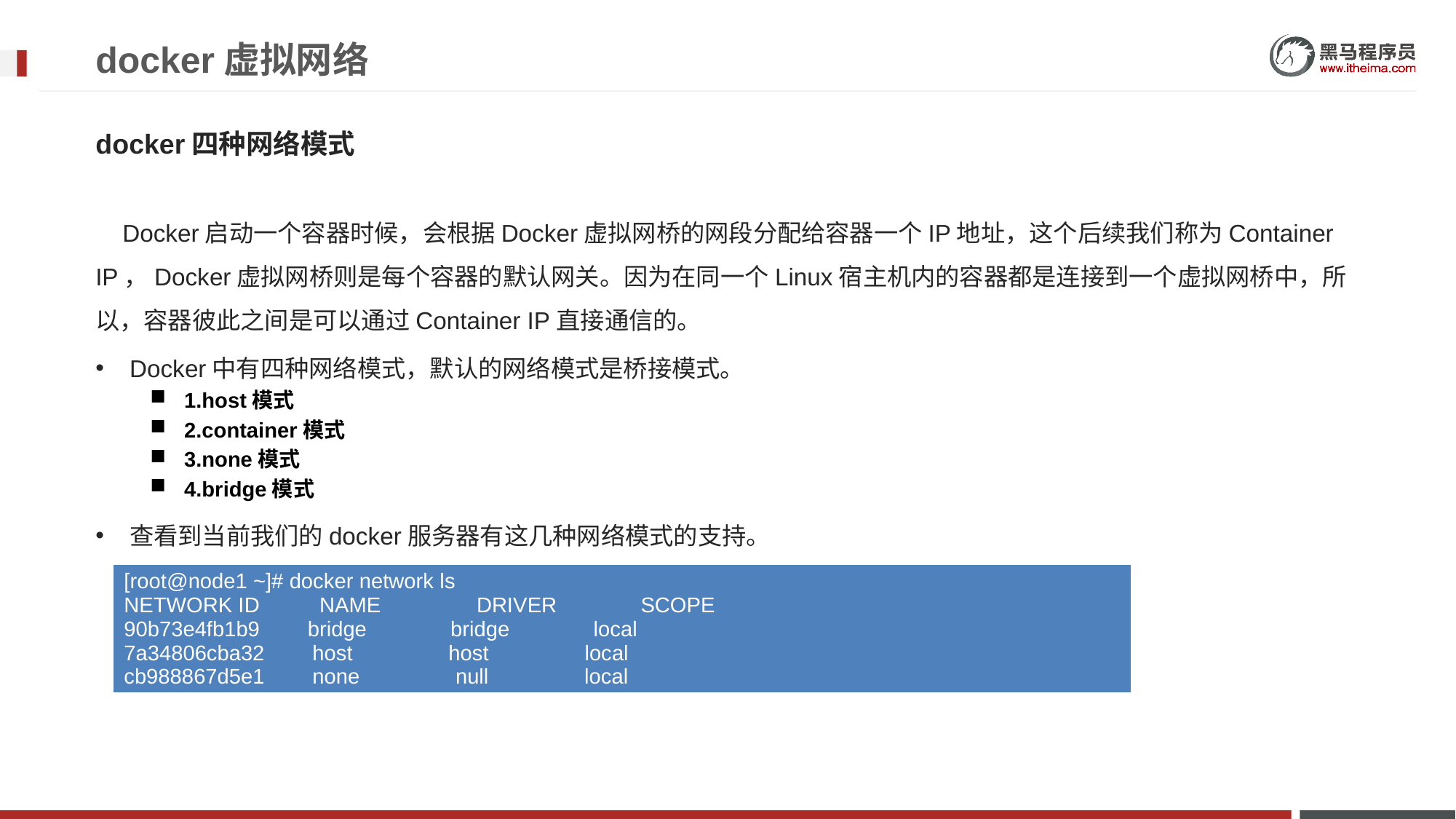

# docker虚拟网络
docker四种网络模式
    Docker启动一个容器时候，会根据Docker虚拟网桥的网段分配给容器一个IP地址，这个后续我们称为Container IP，Docker虚拟网桥则是每个容器的默认网关。因为在同一个Linux宿主机内的容器都是连接到一个虚拟网桥中，所以，容器彼此之间是可以通过Container IP直接通信的。
Docker中有四种网络模式，默认的网络模式是桥接模式。
1.host模式
2.container模式
3.none模式
4.bridge模式
查看到当前我们的docker服务器有这几种网络模式的支持。

| [root@node1 ~]# docker network ls NETWORK ID NAME DRIVER SCOPE 90b73e4fb1b9 bridge bridge local 7a34806cba32 host host local cb988867d5e1 none null local |
| --- |